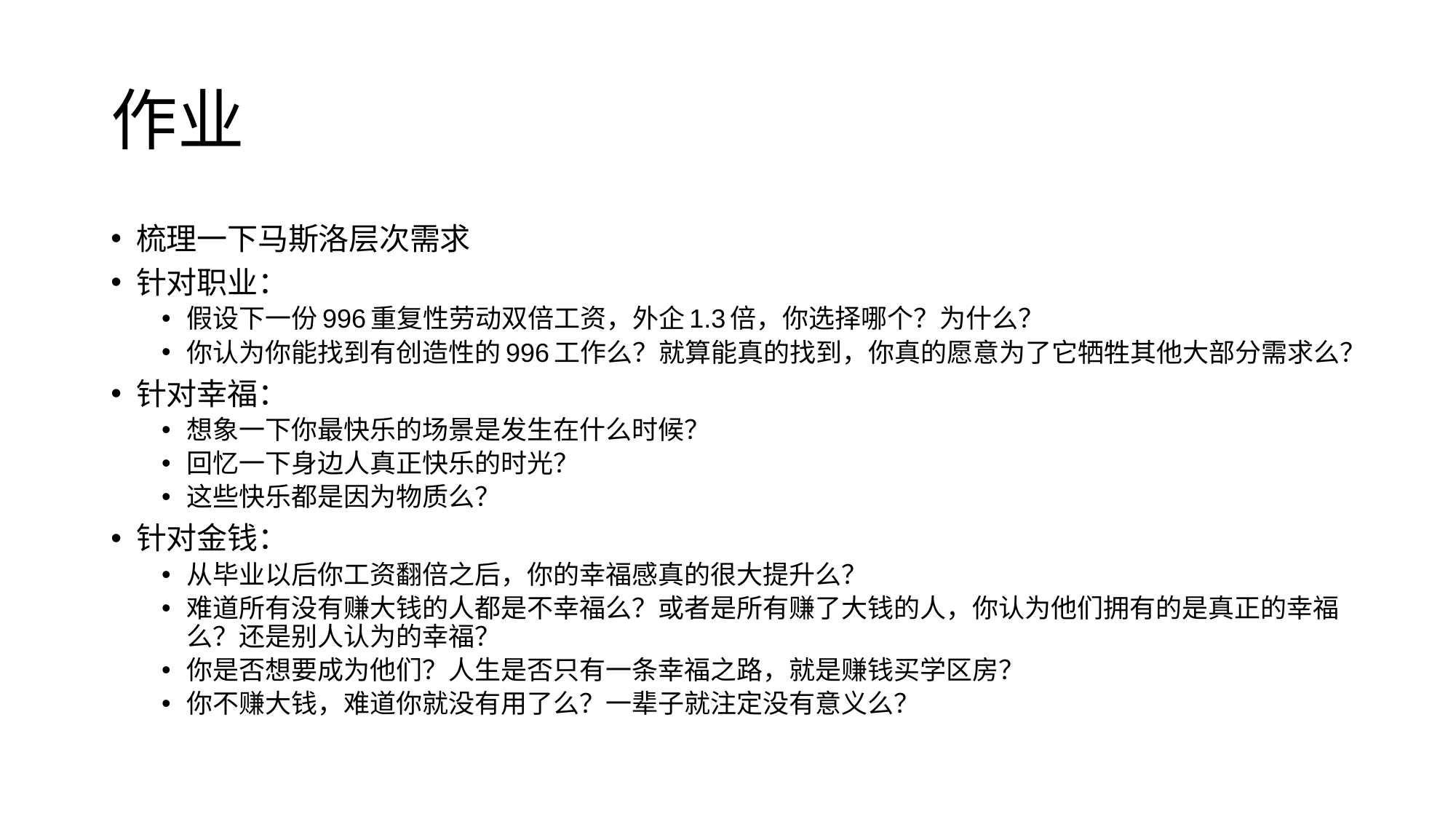

# 作业
梳理一下马斯洛层次需求
针对职业：
假设下一份996重复性劳动双倍工资，外企1.3倍，你选择哪个？为什么？
你认为你能找到有创造性的996工作么？就算能真的找到，你真的愿意为了它牺牲其他大部分需求么？
针对幸福：
想象一下你最快乐的场景是发生在什么时候？
回忆一下身边人真正快乐的时光？
这些快乐都是因为物质么？
针对金钱：
从毕业以后你工资翻倍之后，你的幸福感真的很大提升么？
难道所有没有赚大钱的人都是不幸福么？或者是所有赚了大钱的人，你认为他们拥有的是真正的幸福么？还是别人认为的幸福？
你是否想要成为他们？人生是否只有一条幸福之路，就是赚钱买学区房？
你不赚大钱，难道你就没有用了么？一辈子就注定没有意义么？